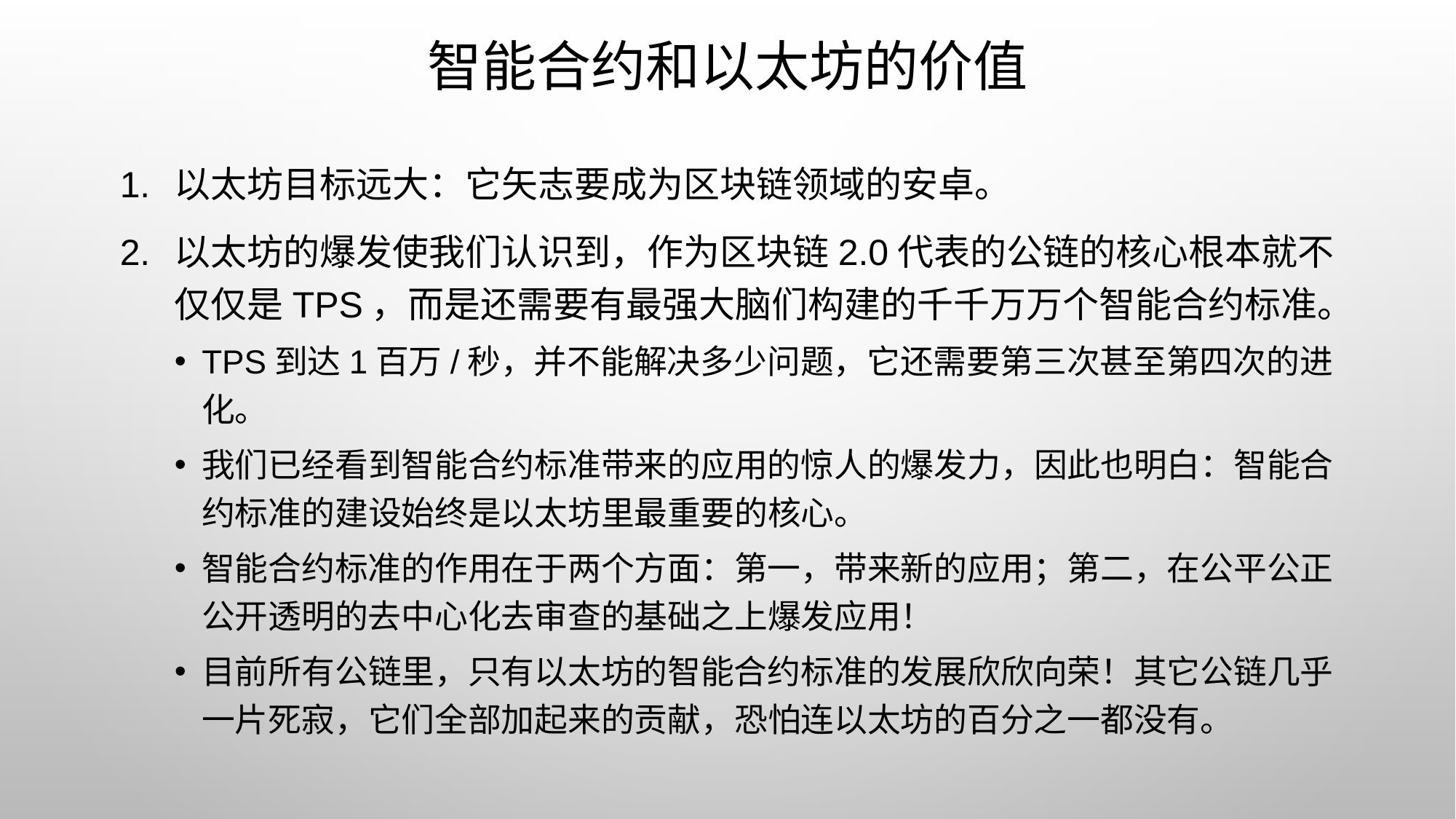

# 智能合约和以太坊的价值
以太坊目标远大：它矢志要成为区块链领域的安卓。
以太坊的爆发使我们认识到，作为区块链2.0代表的公链的核心根本就不仅仅是TPS，而是还需要有最强大脑们构建的千千万万个智能合约标准。
TPS到达1百万/秒，并不能解决多少问题，它还需要第三次甚至第四次的进化。
我们已经看到智能合约标准带来的应用的惊人的爆发力，因此也明白：智能合约标准的建设始终是以太坊里最重要的核心。
智能合约标准的作用在于两个方面：第一，带来新的应用；第二，在公平公正公开透明的去中心化去审查的基础之上爆发应用！
目前所有公链里，只有以太坊的智能合约标准的发展欣欣向荣！其它公链几乎一片死寂，它们全部加起来的贡献，恐怕连以太坊的百分之一都没有。